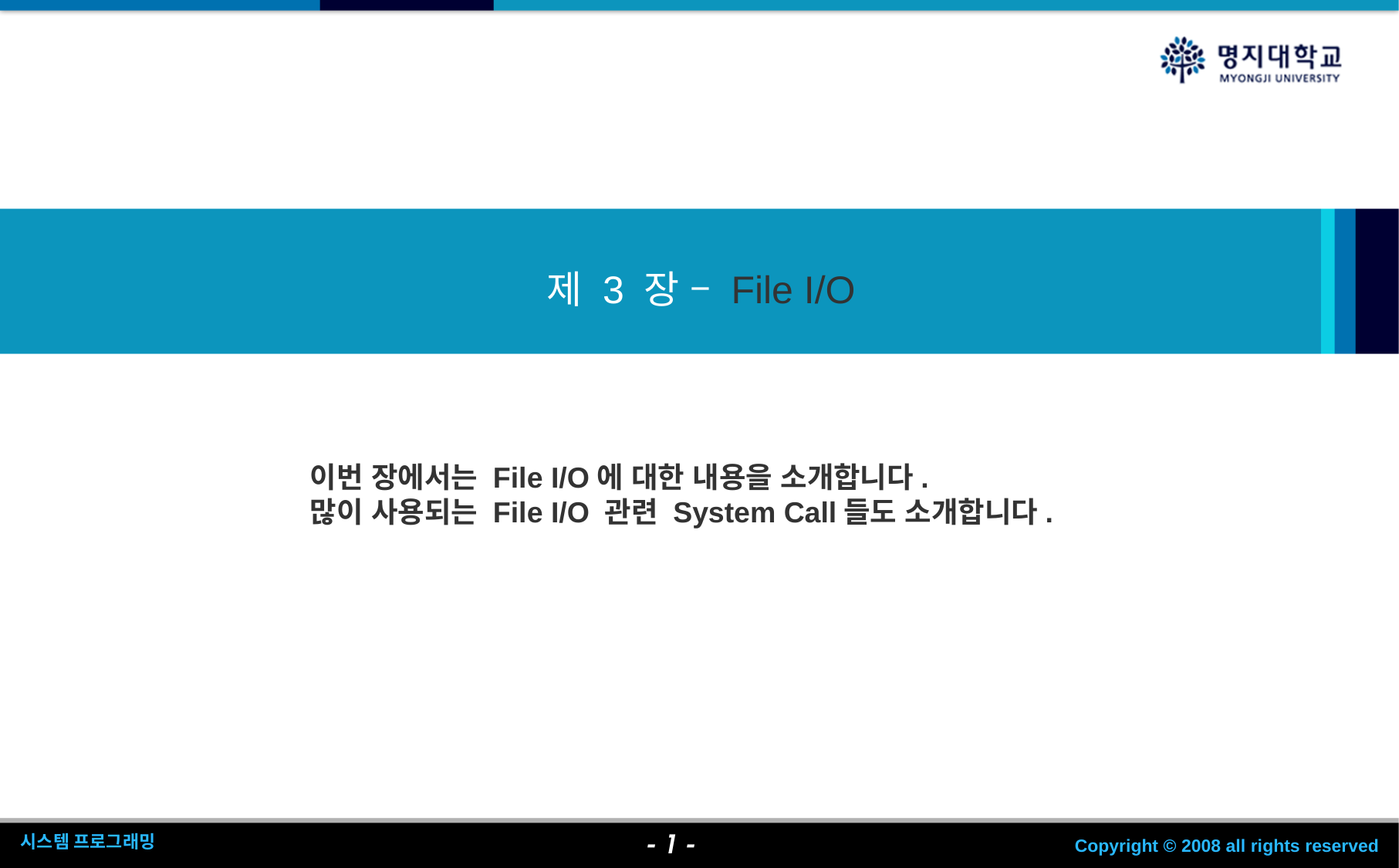

제 3 장 – File I/O
이번 장에서는 File I/O에 대한 내용을 소개합니다.
많이 사용되는 File I/O 관련 System Call들도 소개합니다.
- 1 -